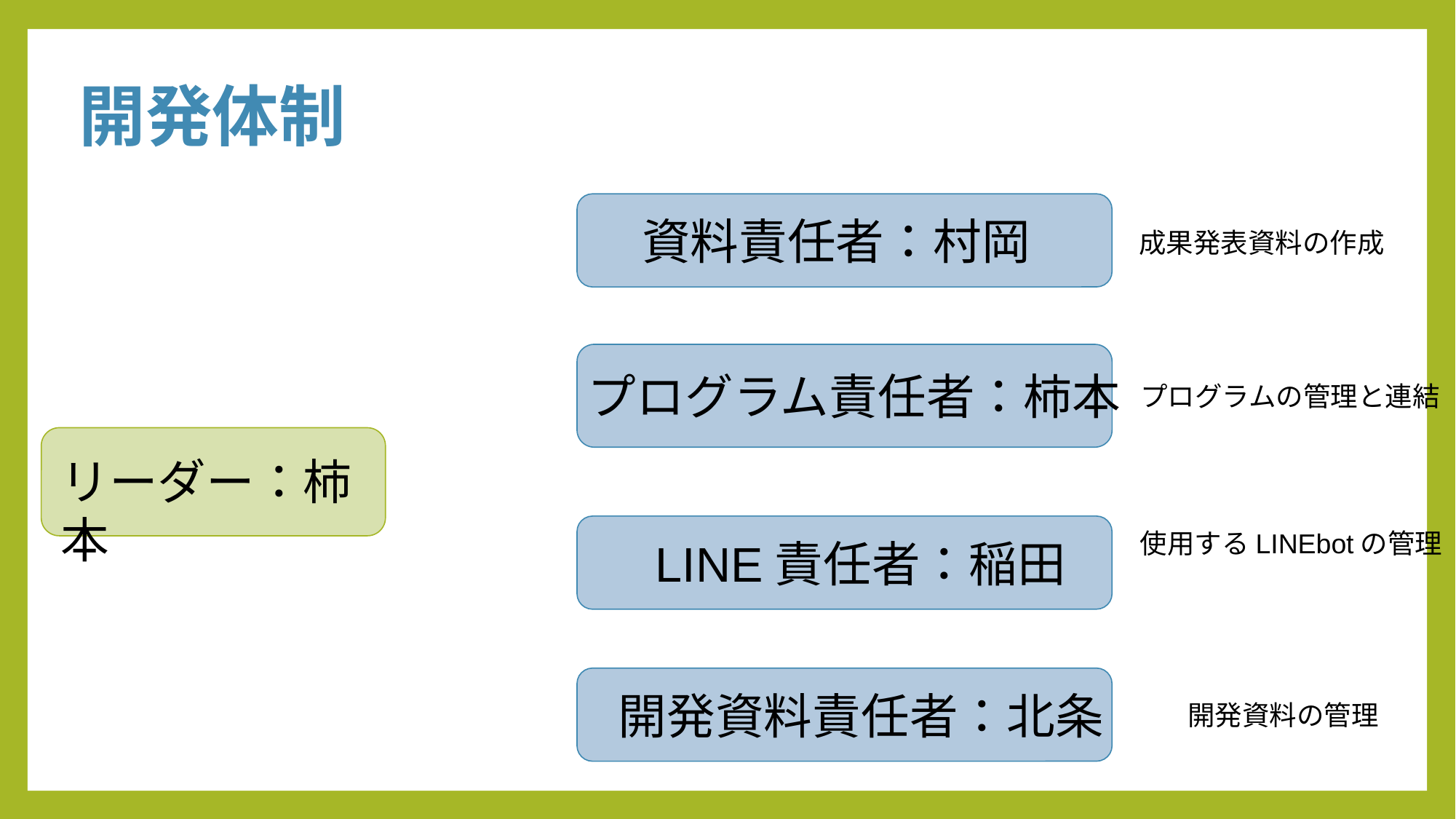

開発体制

資料責任者：村岡
成果発表資料の作成

プログラム責任者：柿本
プログラムの管理と連結

リーダー：柿本

使用するLINEbotの管理

LINE責任者：稲田

開発資料責任者：北条
開発資料の管理